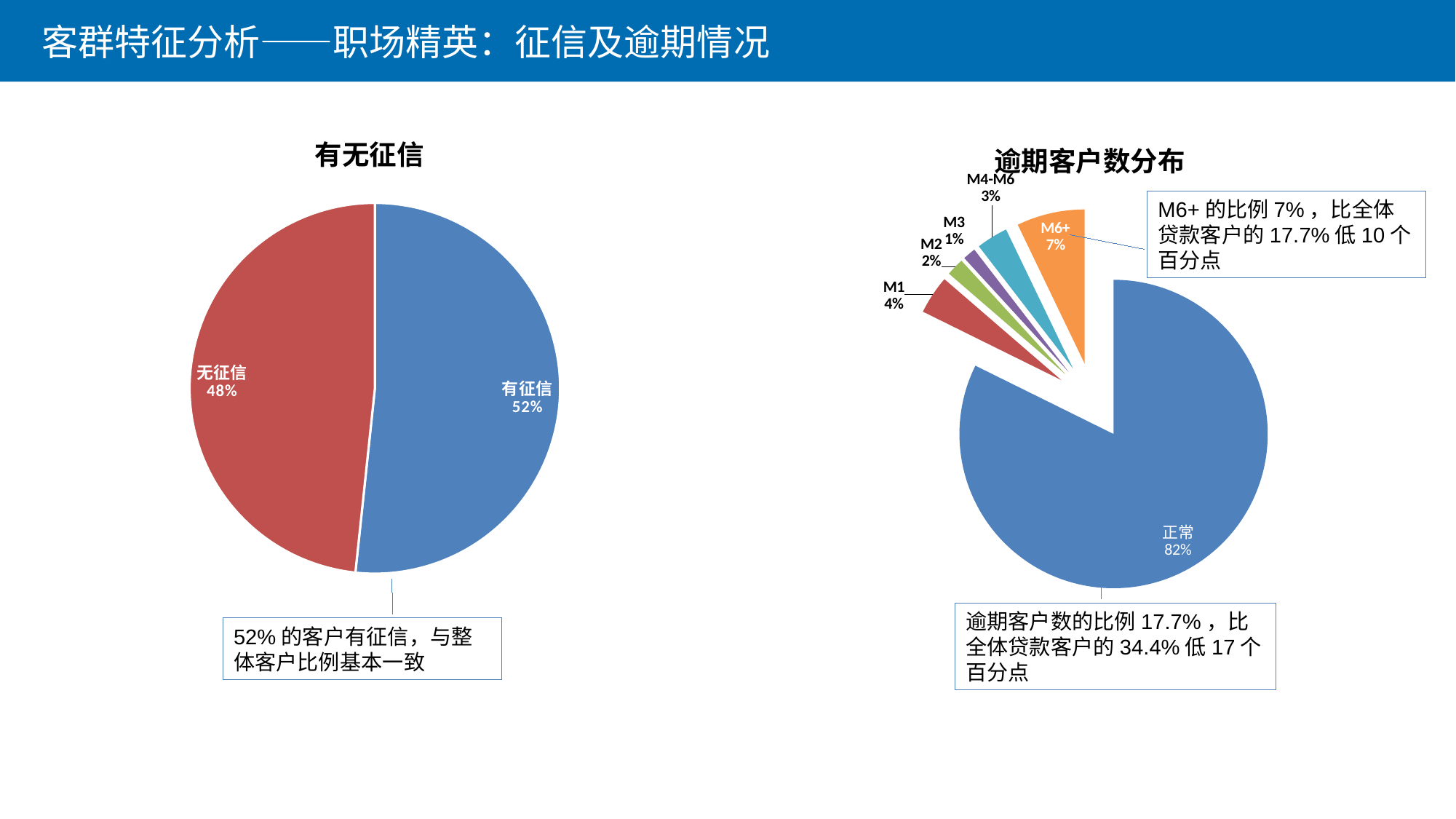

客群特征分析——职场精英：征信及逾期情况
有无征信
逾期客户数分布

### Chart

| Category |  |
|---|---|
| 0 | 2614.0 |
| M1 | 128.0 |
| M2 | 59.0 |
| M3 | 43.0 |
| M4-M6 | 105.0 |
| M6+ | 227.0 |
M6+的比例7%，比全体贷款客户的17.7%低10个百分点

### Chart

| Category |  |
|---|---|
| 有征信 | 1632.0 |
| 无征信 | 1526.0 |
逾期客户数的比例17.7%，比全体贷款客户的34.4%低17个百分点
52%的客户有征信，与整体客户比例基本一致